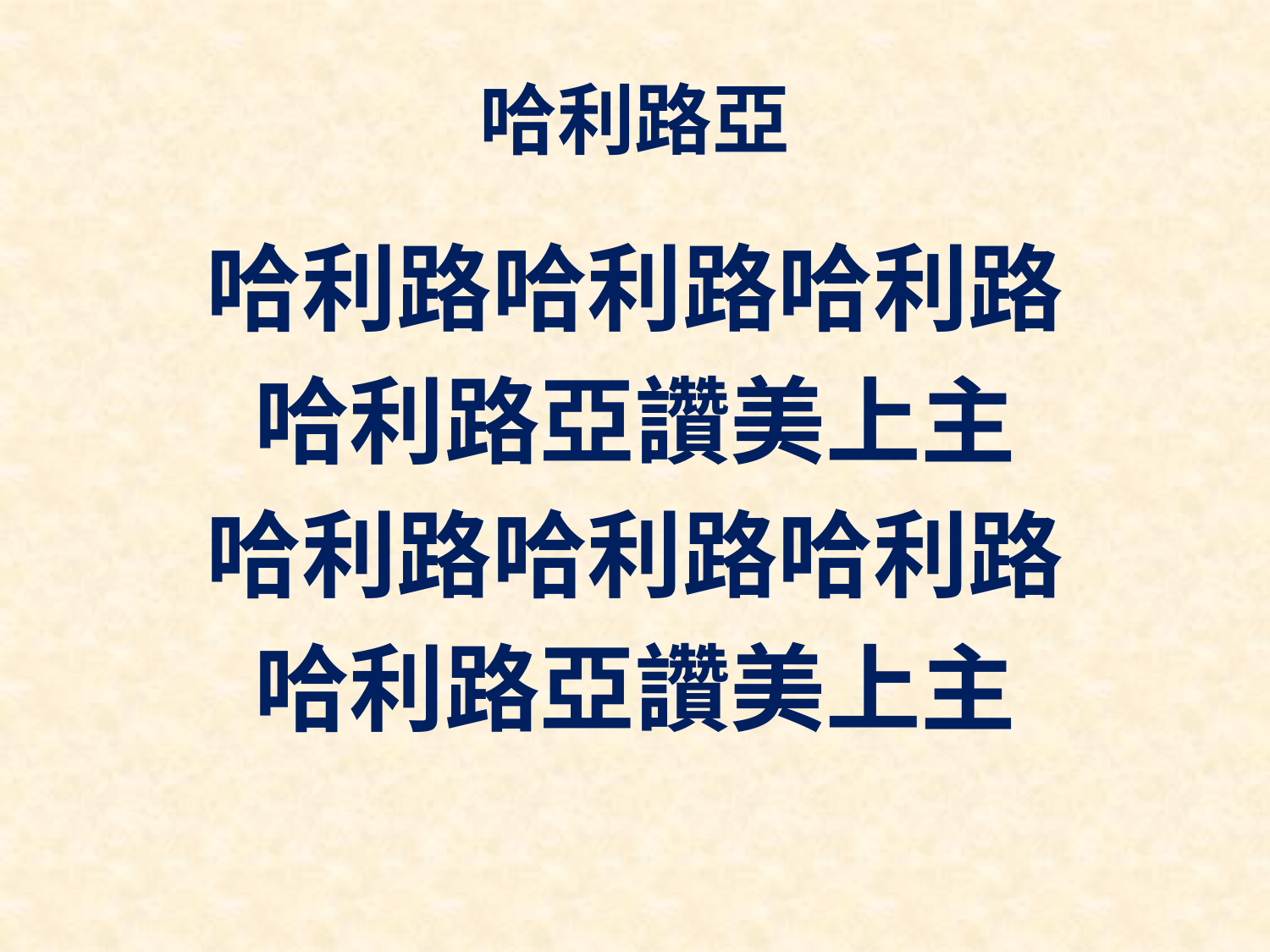

# 哈利路亞
哈利路哈利路哈利路
哈利路亞讚美上主
哈利路哈利路哈利路
哈利路亞讚美上主